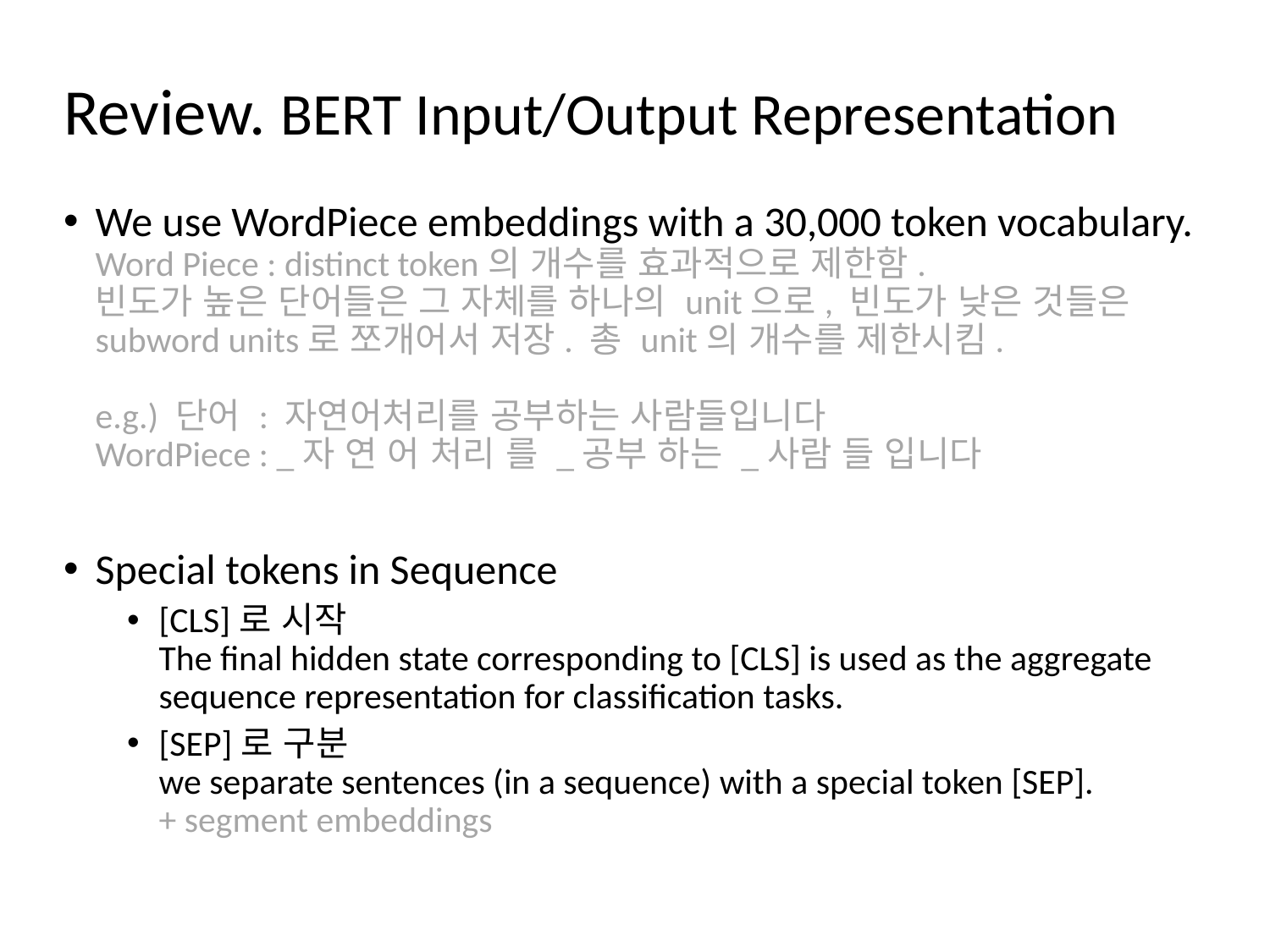

# Review. BERT Input/Output Representation
We use WordPiece embeddings with a 30,000 token vocabulary.
Word Piece : distinct token의 개수를 효과적으로 제한함.
빈도가 높은 단어들은 그 자체를 하나의 unit으로, 빈도가 낮은 것들은 subword units로 쪼개어서 저장. 총 unit의 개수를 제한시킴.
e.g.) 단어 : 자연어처리를 공부하는 사람들입니다
WordPiece : _자 연 어 처리 를 _공부 하는 _사람 들 입니다

Special tokens in Sequence
[CLS]로 시작
The final hidden state corresponding to [CLS] is used as the aggregate sequence representation for classification tasks.
[SEP]로 구분
we separate sentences (in a sequence) with a special token [SEP].
+ segment embeddings